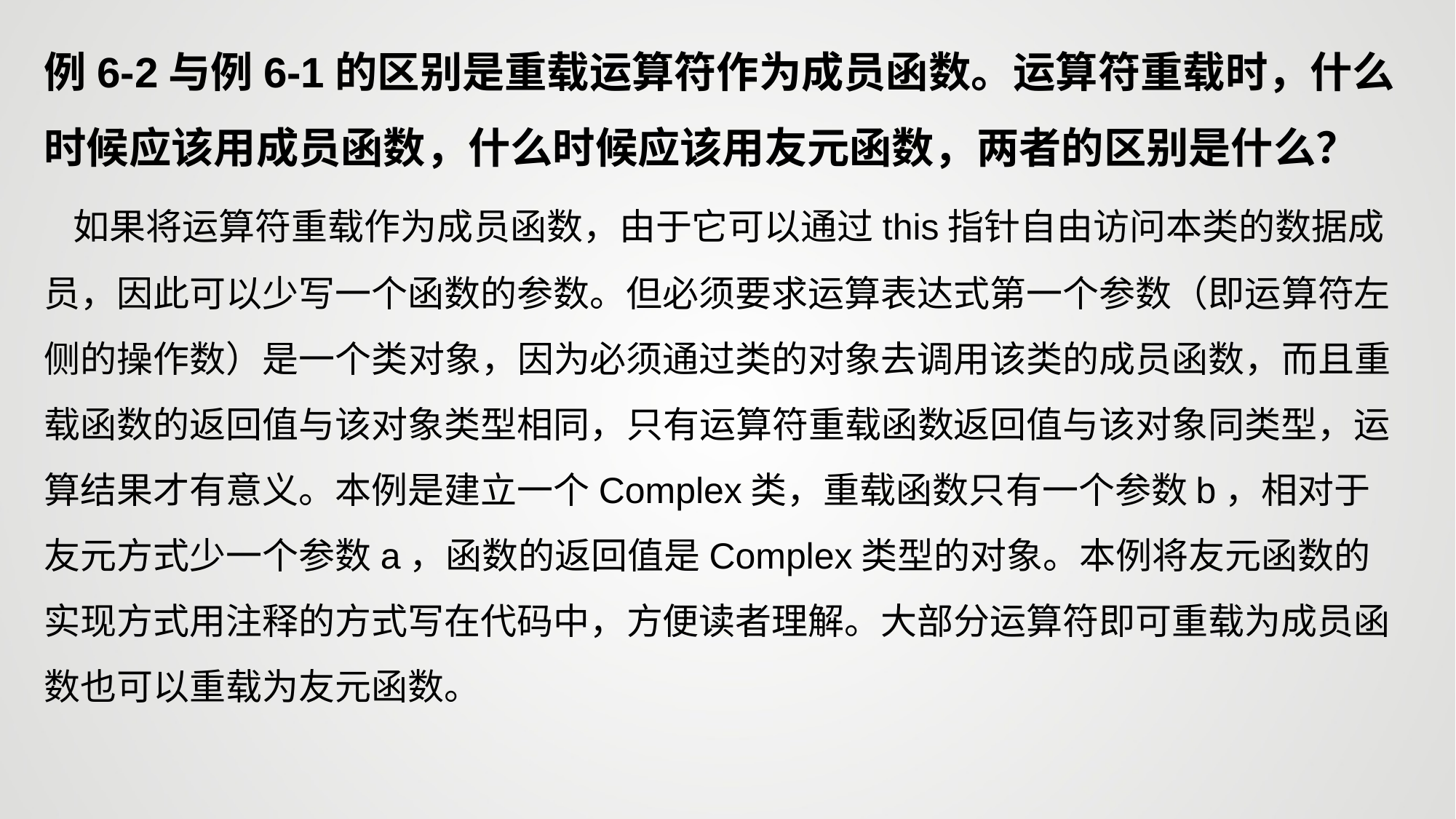

例6-2与例6-1的区别是重载运算符作为成员函数。运算符重载时，什么时候应该用成员函数，什么时候应该用友元函数，两者的区别是什么？
  如果将运算符重载作为成员函数，由于它可以通过this指针自由访问本类的数据成员，因此可以少写一个函数的参数。但必须要求运算表达式第一个参数（即运算符左侧的操作数）是一个类对象，因为必须通过类的对象去调用该类的成员函数，而且重载函数的返回值与该对象类型相同，只有运算符重载函数返回值与该对象同类型，运算结果才有意义。本例是建立一个Complex类，重载函数只有一个参数b，相对于友元方式少一个参数a，函数的返回值是Complex类型的对象。本例将友元函数的实现方式用注释的方式写在代码中，方便读者理解。大部分运算符即可重载为成员函数也可以重载为友元函数。